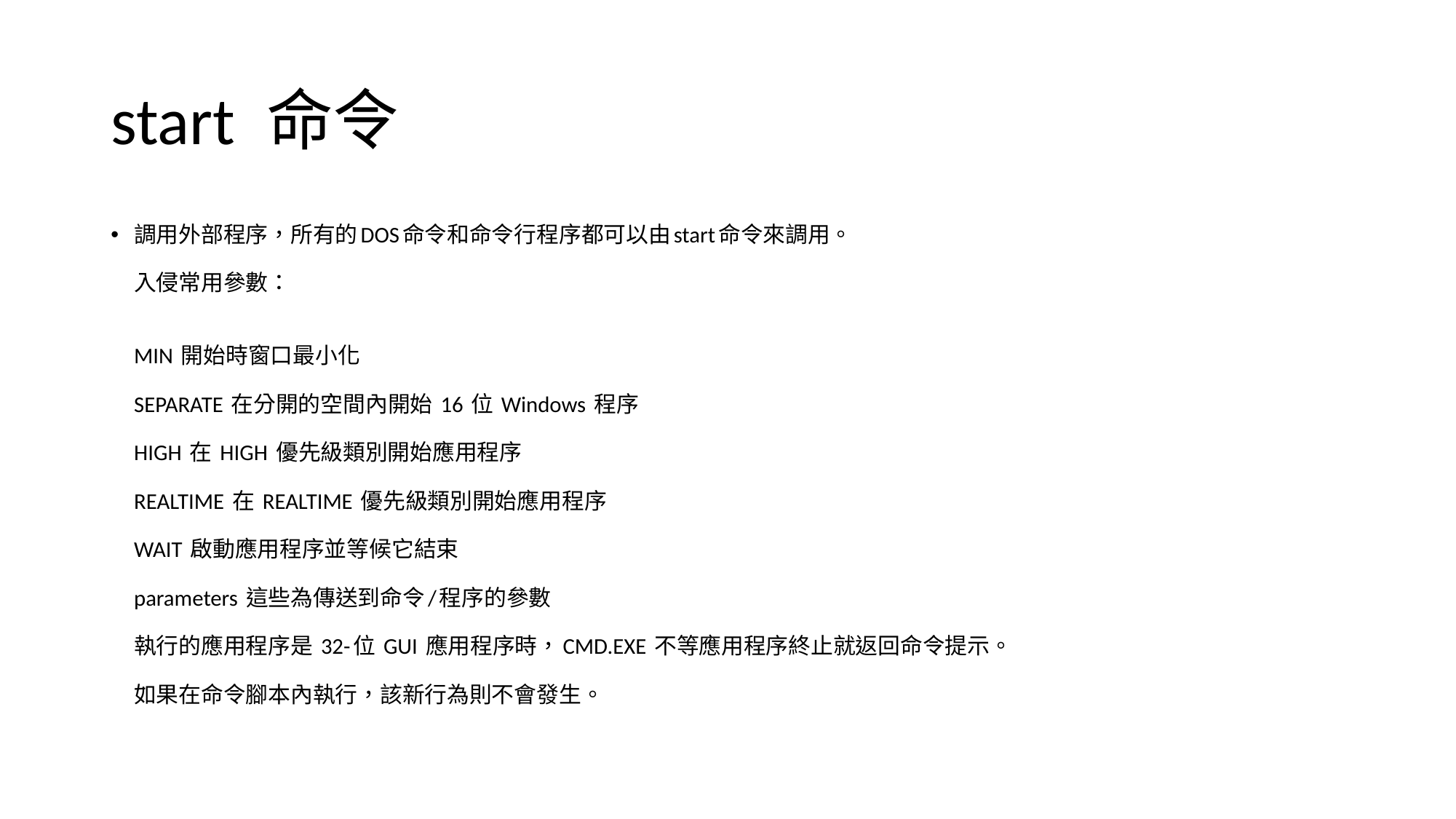

# start 命令
調用外部程序，所有的DOS命令和命令行程序都可以由start命令來調用。
 
入侵常用參數：
 
 
MIN 開始時窗口最小化
 
SEPARATE 在分開的空間內開始 16 位 Windows 程序
 
HIGH 在 HIGH 優先級類別開始應用程序
 
REALTIME 在 REALTIME 優先級類別開始應用程序
 
WAIT 啟動應用程序並等候它結束
 
parameters 這些為傳送到命令/程序的參數
 
執行的應用程序是 32-位 GUI 應用程序時，CMD.EXE 不等應用程序終止就返回命令提示。
 
如果在命令腳本內執行，該新行為則不會發生。